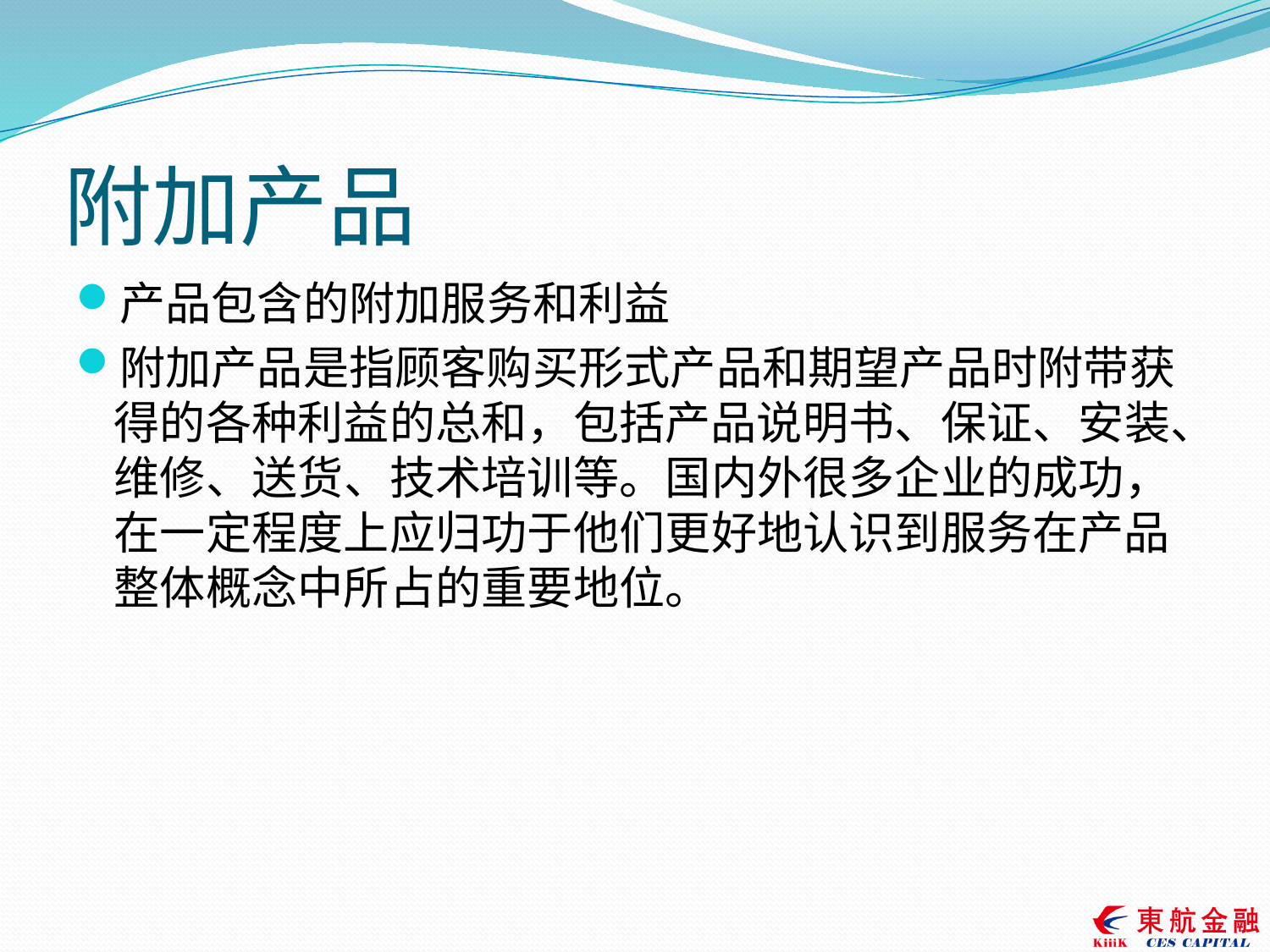

# 附加产品
产品包含的附加服务和利益
附加产品是指顾客购买形式产品和期望产品时附带获得的各种利益的总和，包括产品说明书、保证、安装、维修、送货、技术培训等。国内外很多企业的成功，在一定程度上应归功于他们更好地认识到服务在产品整体概念中所占的重要地位。